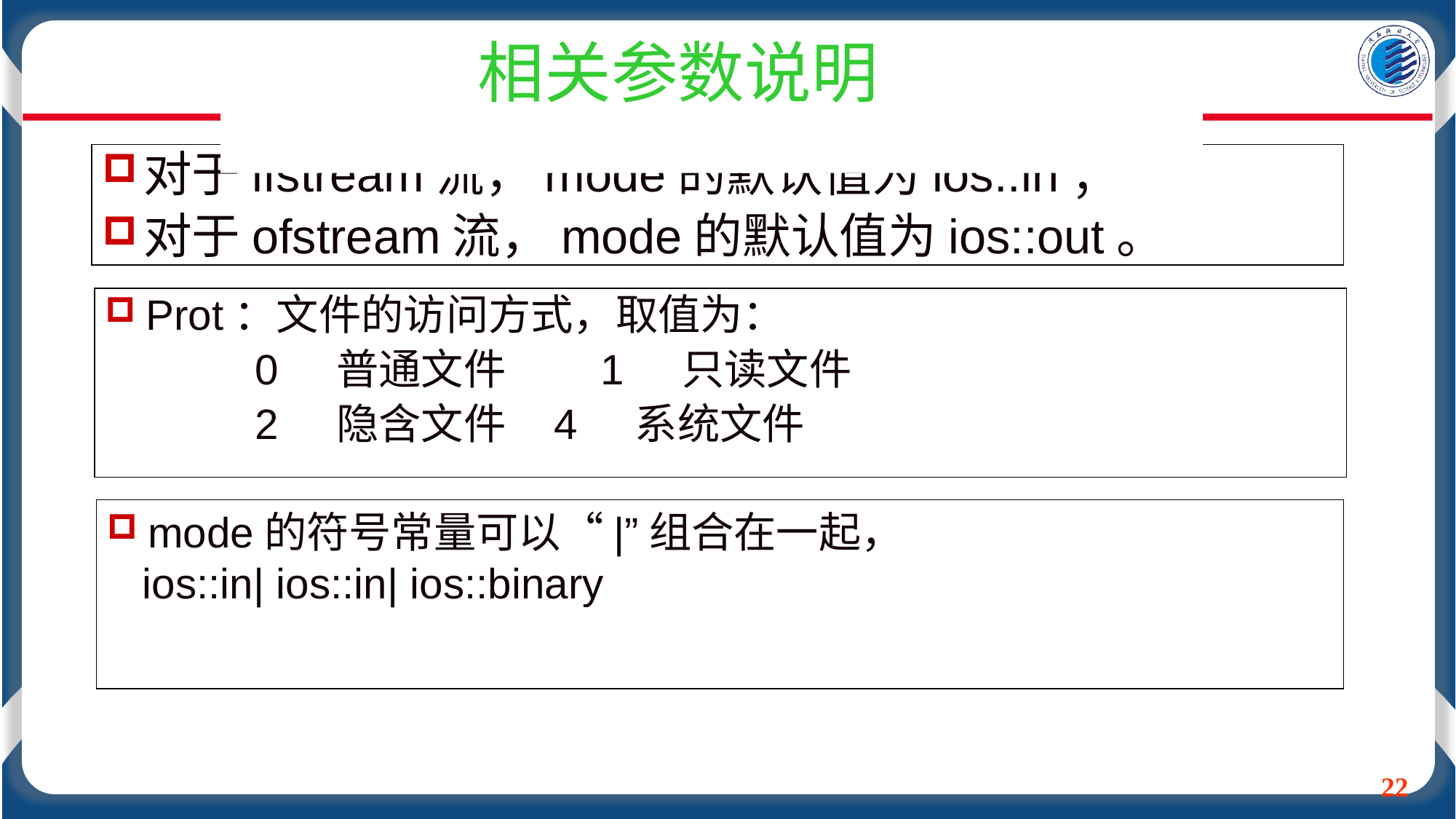

# 相关参数说明
对于ifstream流，mode的默认值为ios::in；
对于ofstream流，mode的默认值为ios::out。
Prot：文件的访问方式，取值为：
		0    普通文件　　1    只读文件
 		2    隐含文件    4    系统文件
mode的符号常量可以“|”组合在一起，
   ios::in| ios::in| ios::binary

22